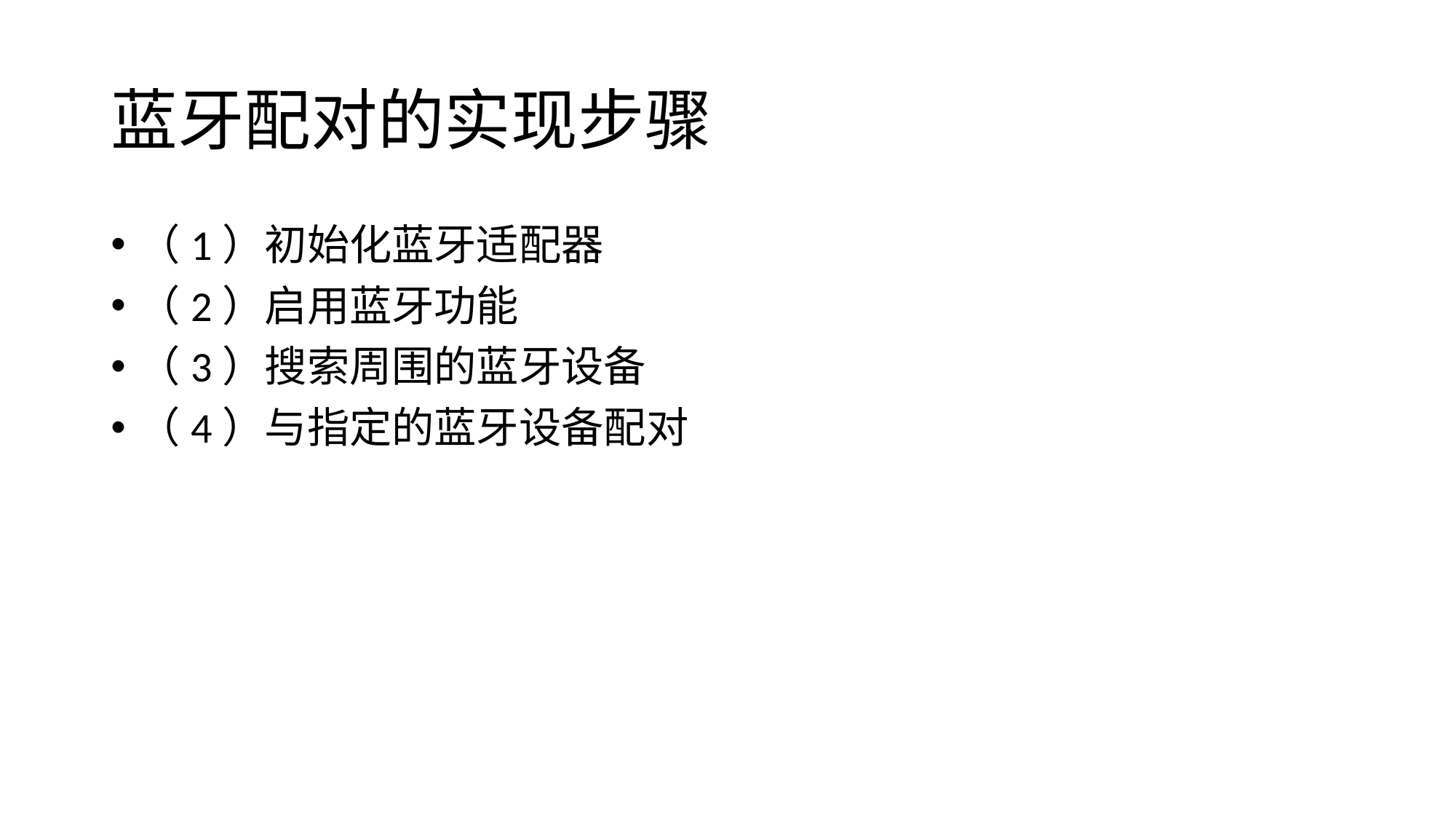

# 蓝牙配对的实现步骤
（1）初始化蓝牙适配器
（2）启用蓝牙功能
（3）搜索周围的蓝牙设备
（4）与指定的蓝牙设备配对